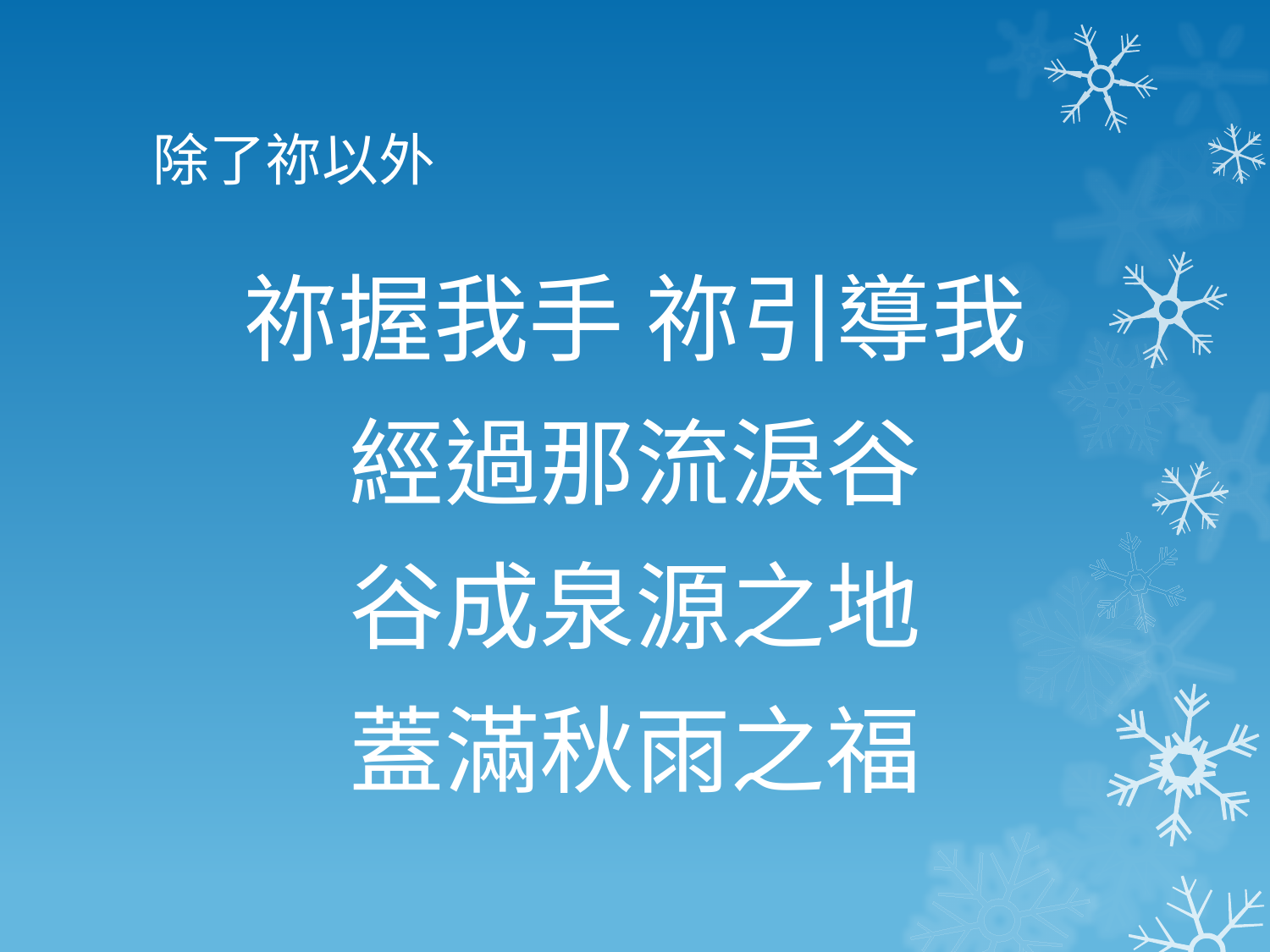

# 除了祢以外
祢握我手 祢引導我
經過那流淚谷
谷成泉源之地
蓋滿秋雨之福